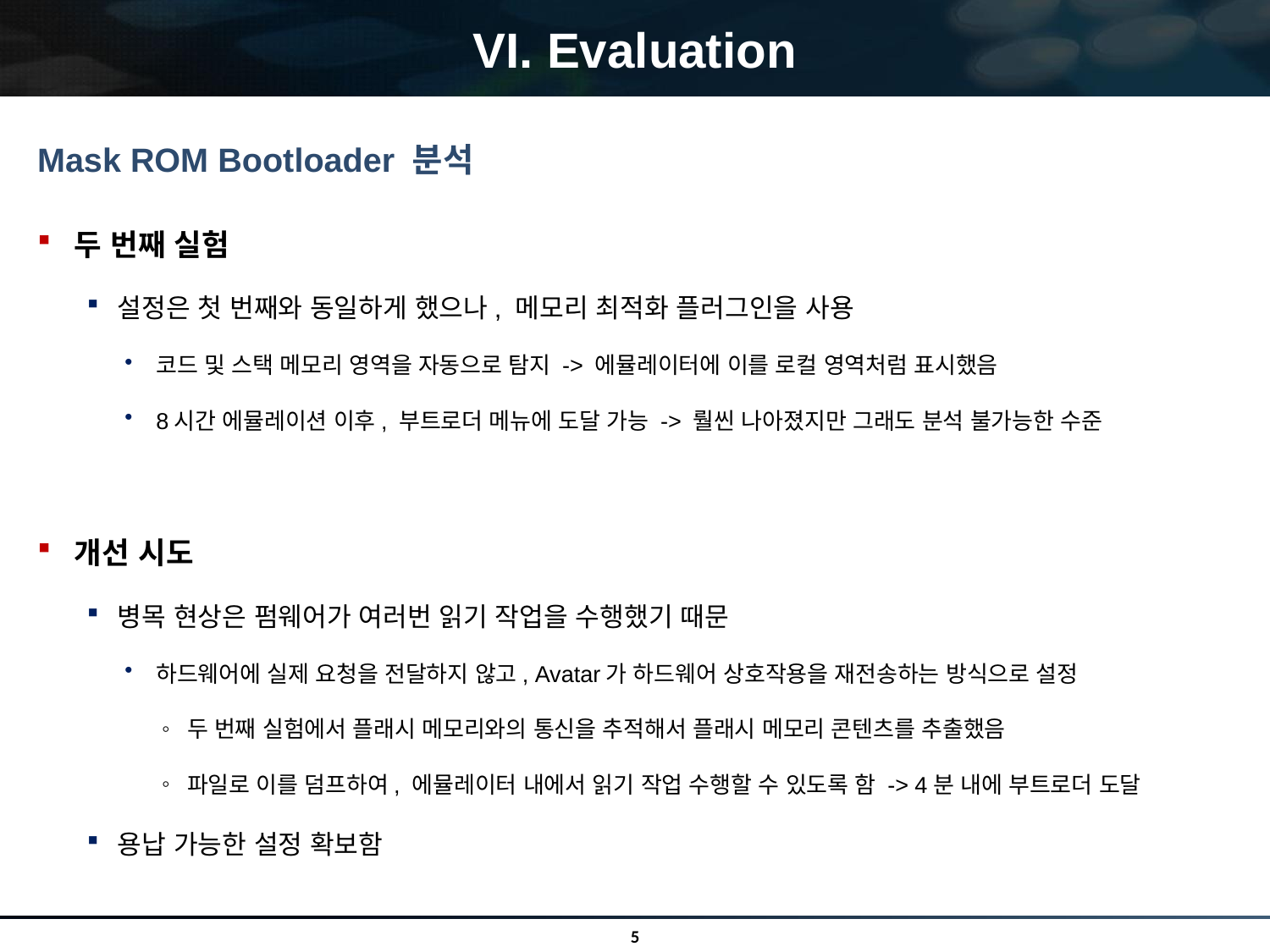

# VI. Evaluation
Mask ROM Bootloader 분석
두 번째 실험
설정은 첫 번째와 동일하게 했으나, 메모리 최적화 플러그인을 사용
코드 및 스택 메모리 영역을 자동으로 탐지 -> 에뮬레이터에 이를 로컬 영역처럼 표시했음
8시간 에뮬레이션 이후, 부트로더 메뉴에 도달 가능 -> 뤌씬 나아졌지만 그래도 분석 불가능한 수준

개선 시도
병목 현상은 펌웨어가 여러번 읽기 작업을 수행했기 때문
하드웨어에 실제 요청을 전달하지 않고, Avatar가 하드웨어 상호작용을 재전송하는 방식으로 설정
두 번째 실험에서 플래시 메모리와의 통신을 추적해서 플래시 메모리 콘텐츠를 추출했음
파일로 이를 덤프하여, 에뮬레이터 내에서 읽기 작업 수행할 수 있도록 함 -> 4분 내에 부트로더 도달
용납 가능한 설정 확보함